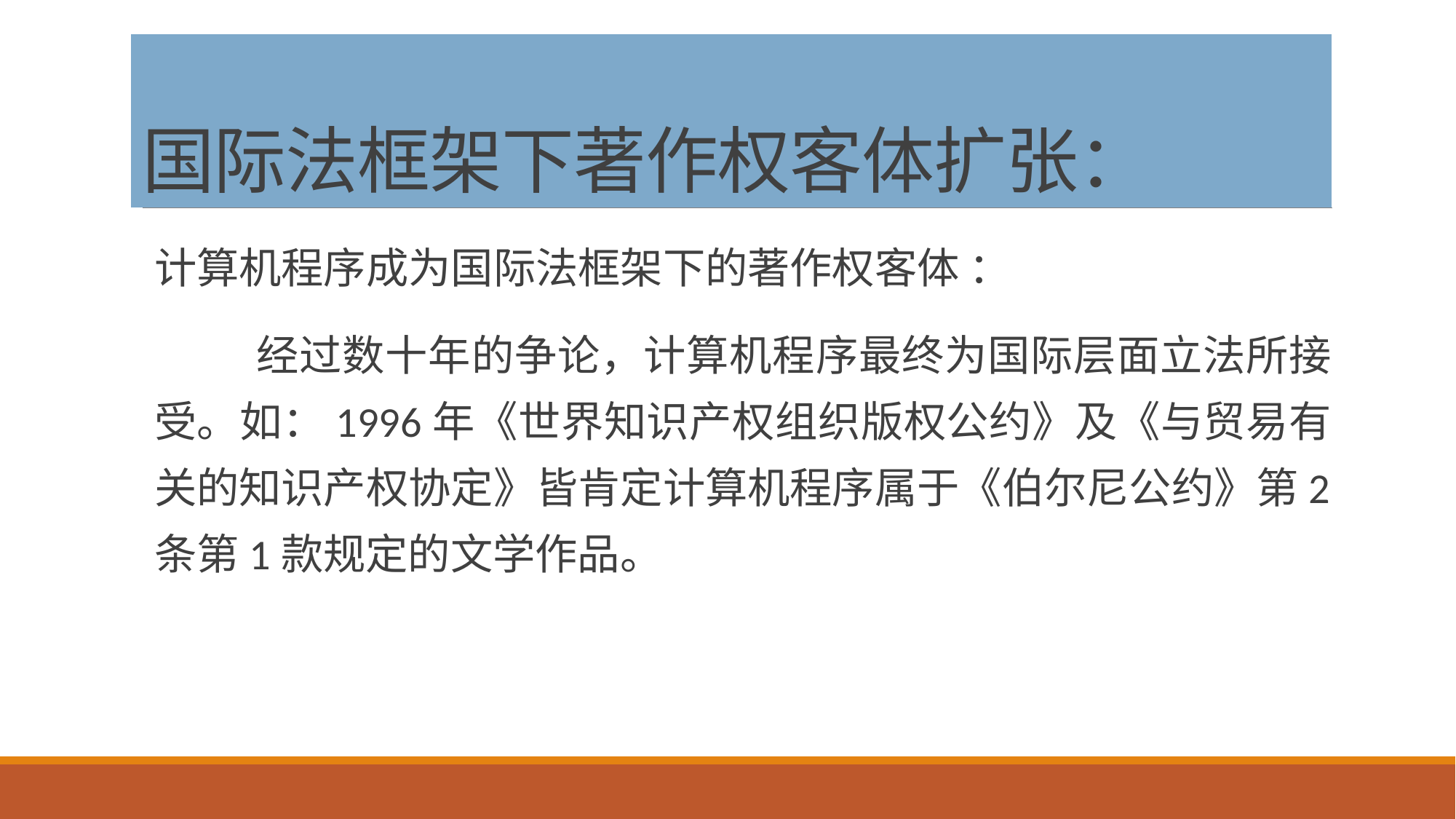

# 国际法框架下著作权客体扩张：
计算机程序成为国际法框架下的著作权客体 ：
         经过数十年的争论，计算机程序最终为国际层面立法所接受。如：1996年《世界知识产权组织版权公约》及《与贸易有关的知识产权协定》皆肯定计算机程序属于《伯尔尼公约》第2条第1款规定的文学作品。